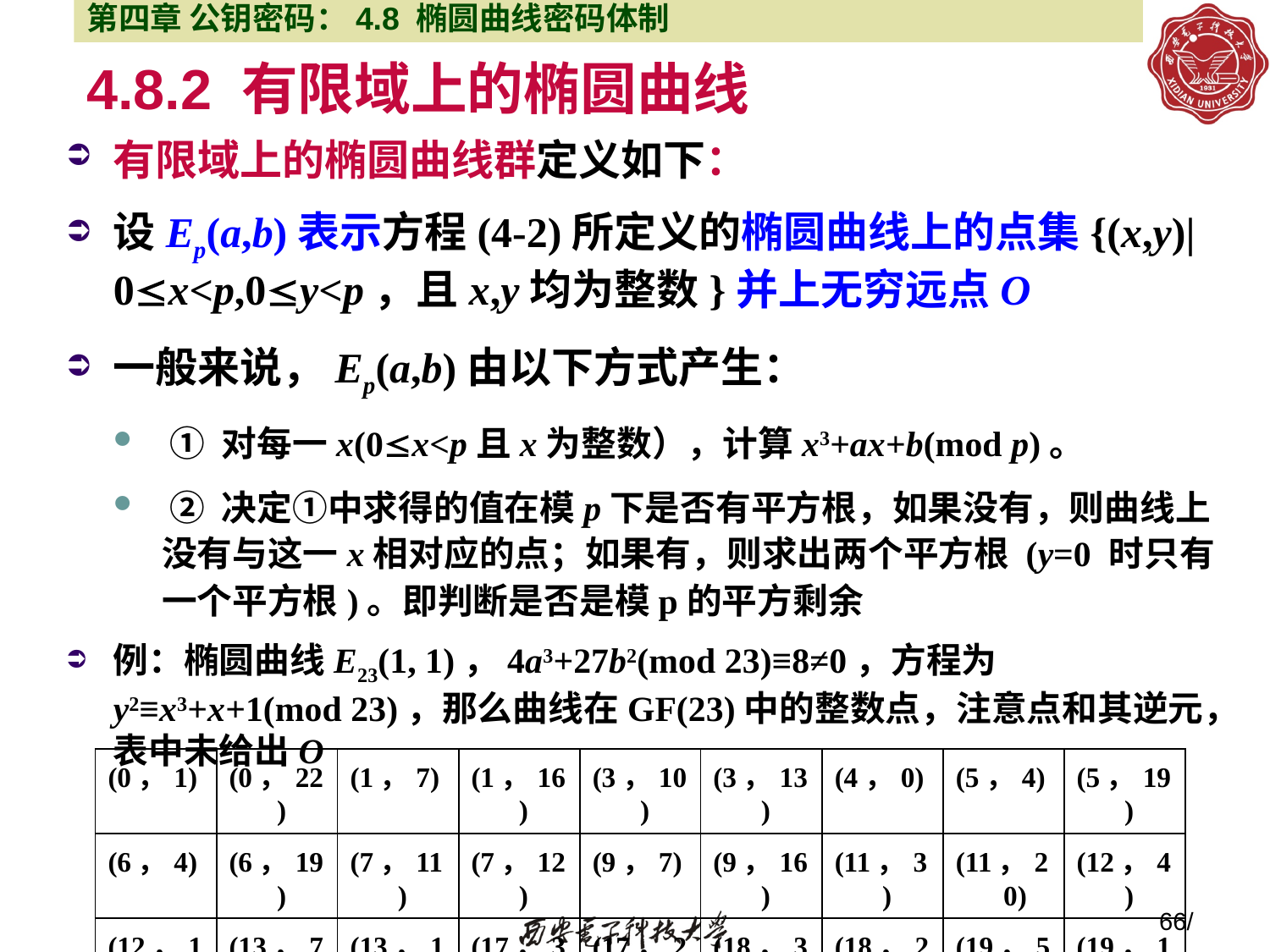

第四章 公钥密码：4.8 椭圆曲线密码体制
# 4.8.2 有限域上的椭圆曲线
有限域上的椭圆曲线群定义如下：
设Ep(a,b)表示方程(4-2)所定义的椭圆曲线上的点集{(x,y)|0≤x<p,0≤y<p，且x,y均为整数}并上无穷远点O
一般来说，Ep(a,b)由以下方式产生：
 ① 对每一x(0≤x<p且x为整数），计算x3+ax+b(mod p)。
 ② 决定①中求得的值在模p下是否有平方根，如果没有，则曲线上没有与这一x相对应的点；如果有，则求出两个平方根 (y=0 时只有一个平方根)。即判断是否是模p的平方剩余
例：椭圆曲线E23(1, 1)，4a3+27b2(mod 23)≡8≠0，方程为y2≡x3+x+1(mod 23)，那么曲线在GF(23)中的整数点，注意点和其逆元，表中未给出O

| (0，1) | (0，22) | (1，7) | (1，16) | (3，10) | (3，13) | (4，0) | (5，4) | (5，19) |
| --- | --- | --- | --- | --- | --- | --- | --- | --- |
| (6，4) | (6，19) | (7，11) | (7，12) | (9，7) | (9，16) | (11，3) | (11，20) | (12，4) |
| (12，19) | (13，7) | (13，16) | (17，3) | (17，20) | (18，3) | (18，20) | (19，5) | (19，18) |
66/